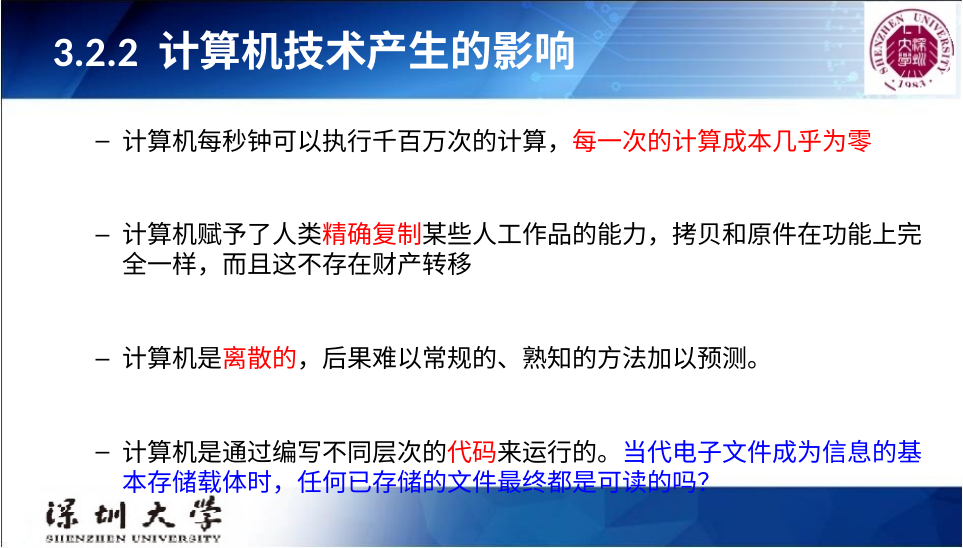

# 3.2.2 计算机技术产生的影响
计算机每秒钟可以执行千百万次的计算，每一次的计算成本几乎为零

计算机赋予了人类精确复制某些人工作品的能力，拷贝和原件在功能上完全一样，而且这不存在财产转移

计算机是离散的，后果难以常规的、熟知的方法加以预测。

计算机是通过编写不同层次的代码来运行的。当代电子文件成为信息的基本存储载体时，任何已存储的文件最终都是可读的吗？
110